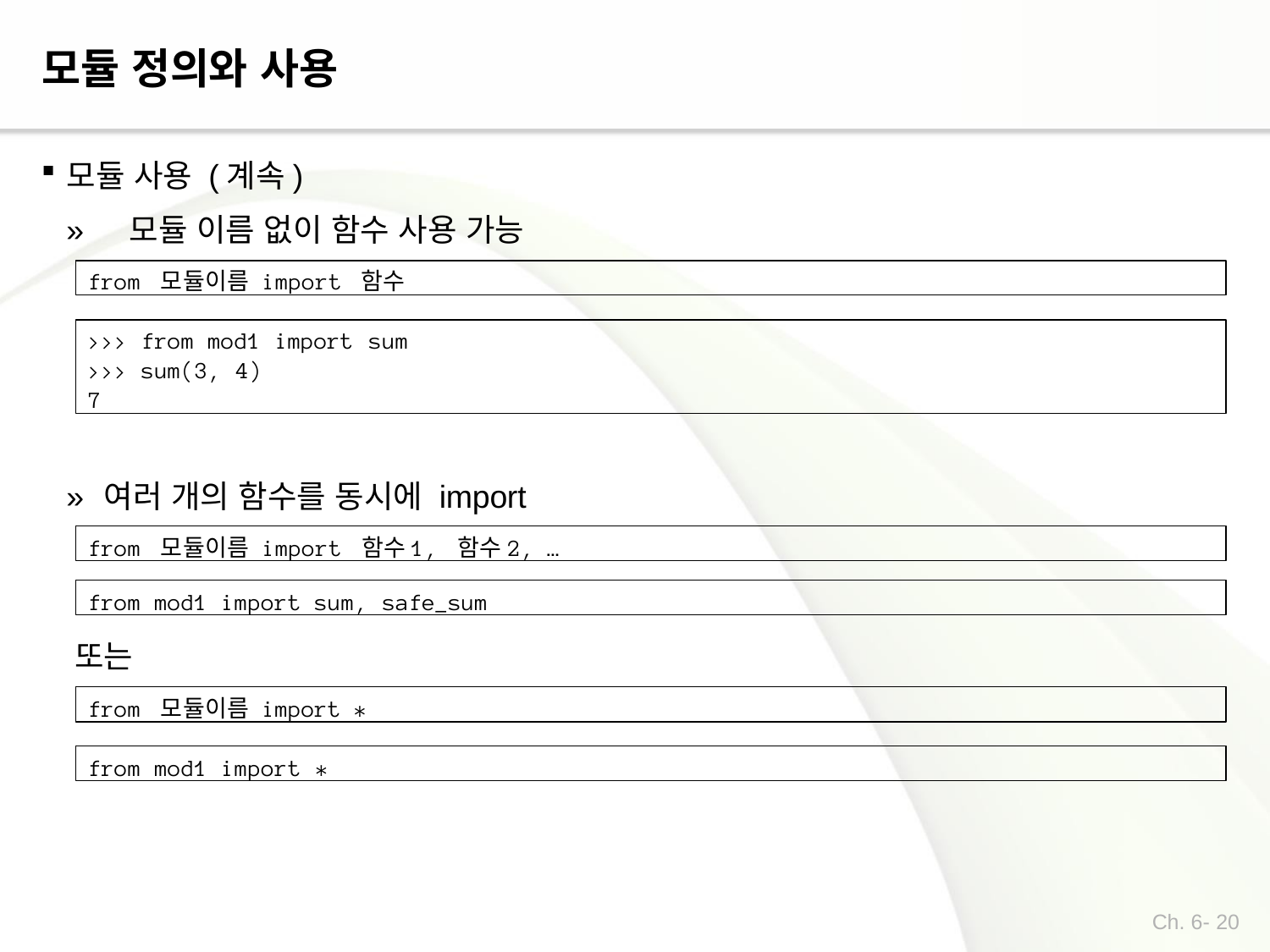

# 모듈 정의와 사용
모듈 사용 (계속)
»	모듈 이름 없이 함수 사용 가능
from 모듈이름 import 함수
>>> from mod1 import sum
>>> sum(3, 4)
7
»	여러 개의 함수를 동시에 import
from 모듈이름 import 함수1, 함수2, …
from mod1 import sum, safe_sum
또는
from 모듈이름 import *
from mod1 import *
Ch. 6- 20